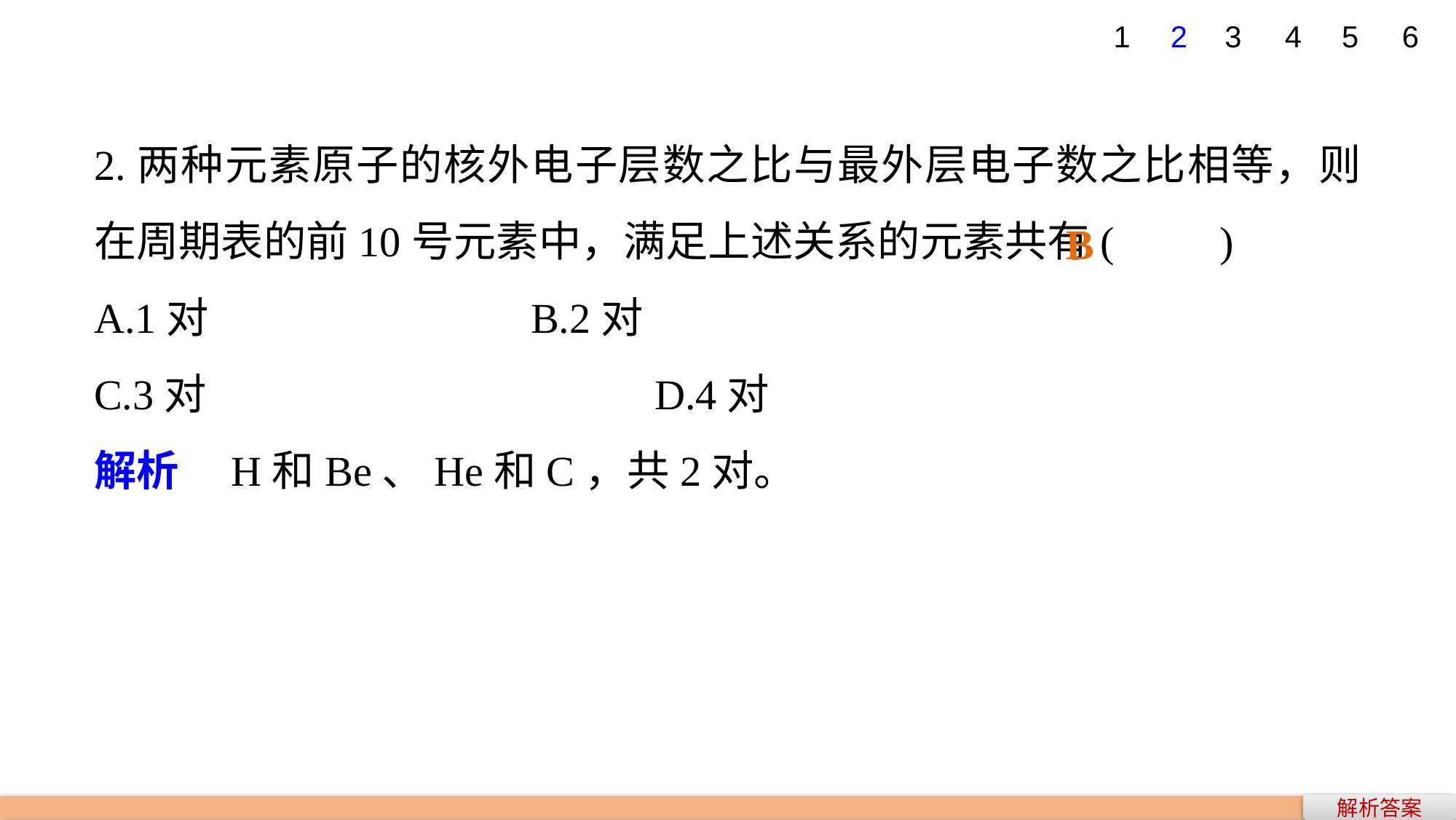

1
2
3
4
5
6
2.两种元素原子的核外电子层数之比与最外层电子数之比相等，则在周期表的前10号元素中，满足上述关系的元素共有(　　)
A.1对  			B.2对
C.3对  			            D.4对
解析　H和Be、He和C，共2对。
B
解析答案